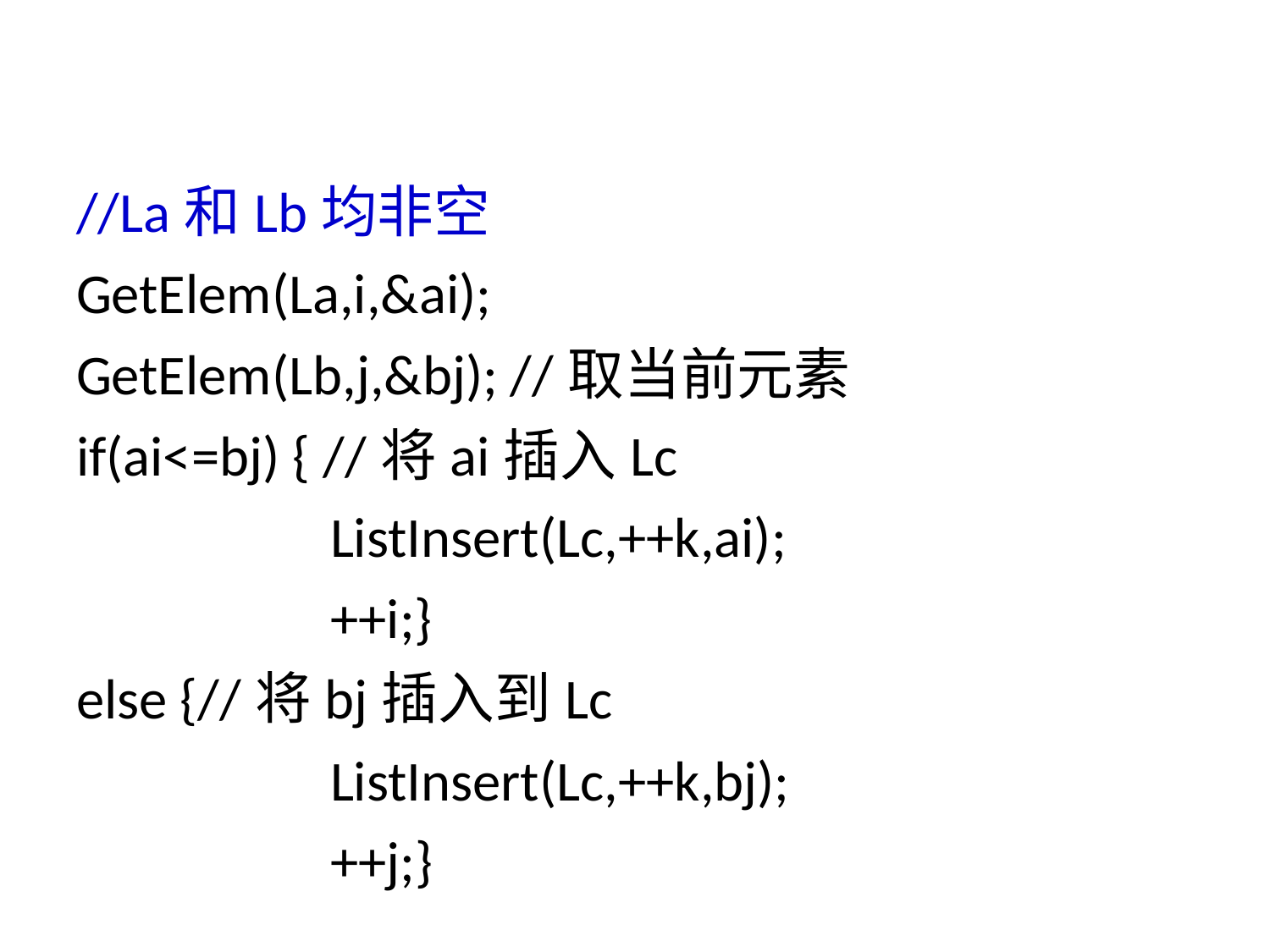

#
//La和Lb均非空
GetElem(La,i,&ai);
GetElem(Lb,j,&bj); //取当前元素
if(ai<=bj) { //将ai插入Lc
		ListInsert(Lc,++k,ai);
		++i;}
else {//将bj插入到Lc
		ListInsert(Lc,++k,bj);
		++j;}